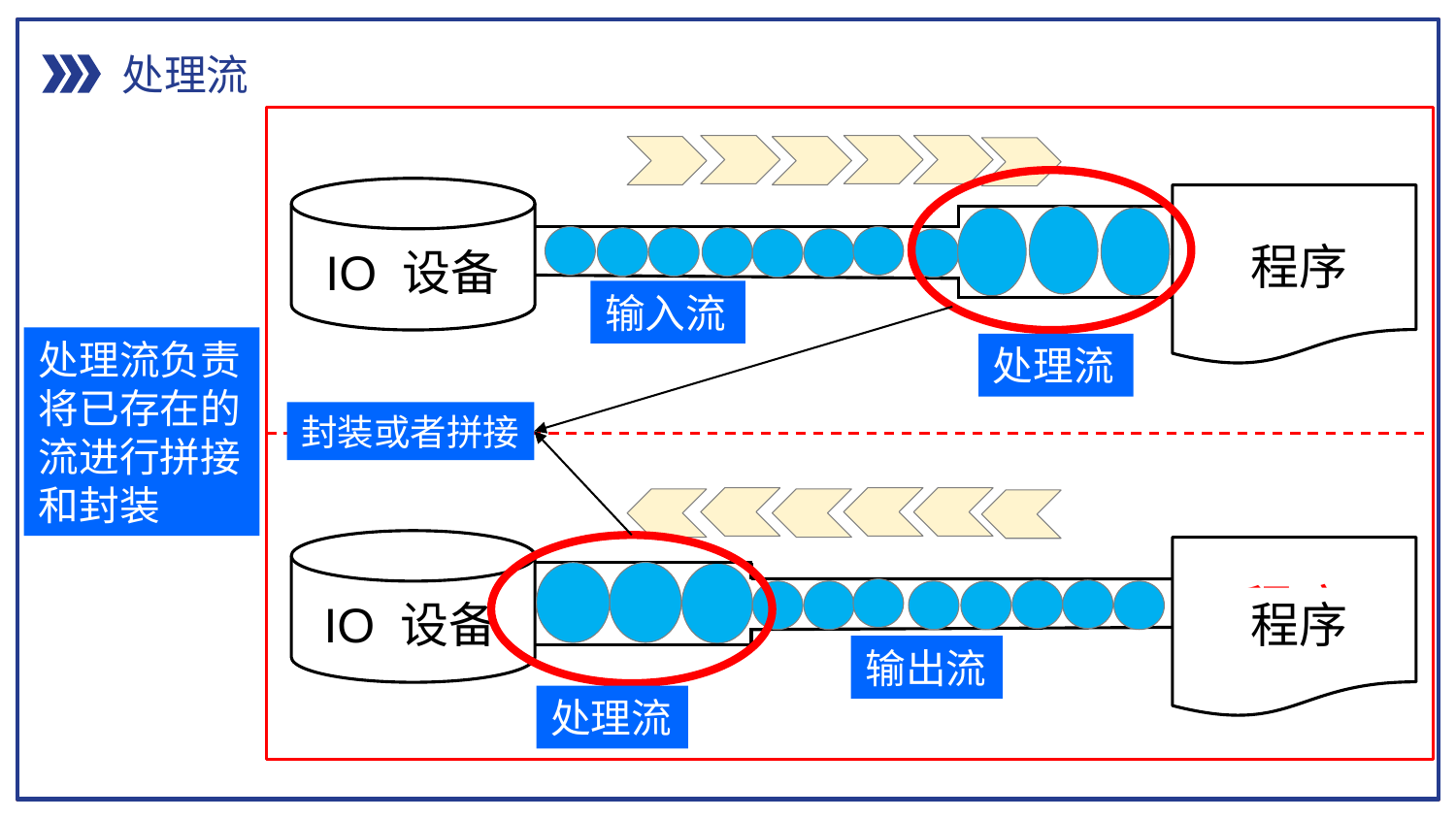

处理流

数据源
程序

程序
IO 设备
输入流

数据源
程序

程序
IO 设备
输出流

处理流负责将已存在的流进行拼接和封装
处理流
封装或者拼接

处理流